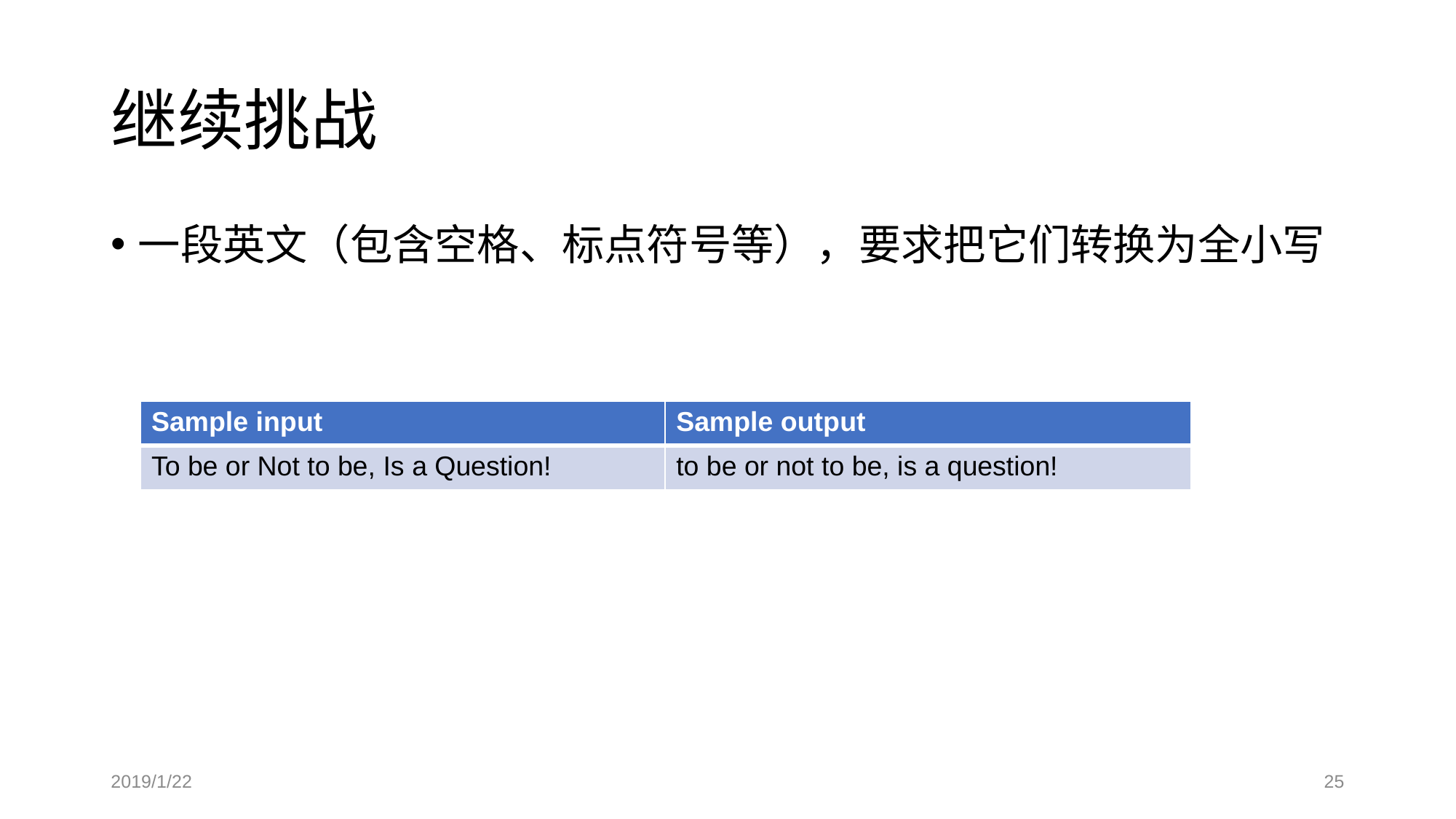

# 继续挑战
一段英文（包含空格、标点符号等），要求把它们转换为全小写
| Sample input | Sample output |
| --- | --- |
| To be or Not to be, Is a Question! | to be or not to be, is a question! |
2019/1/22
25